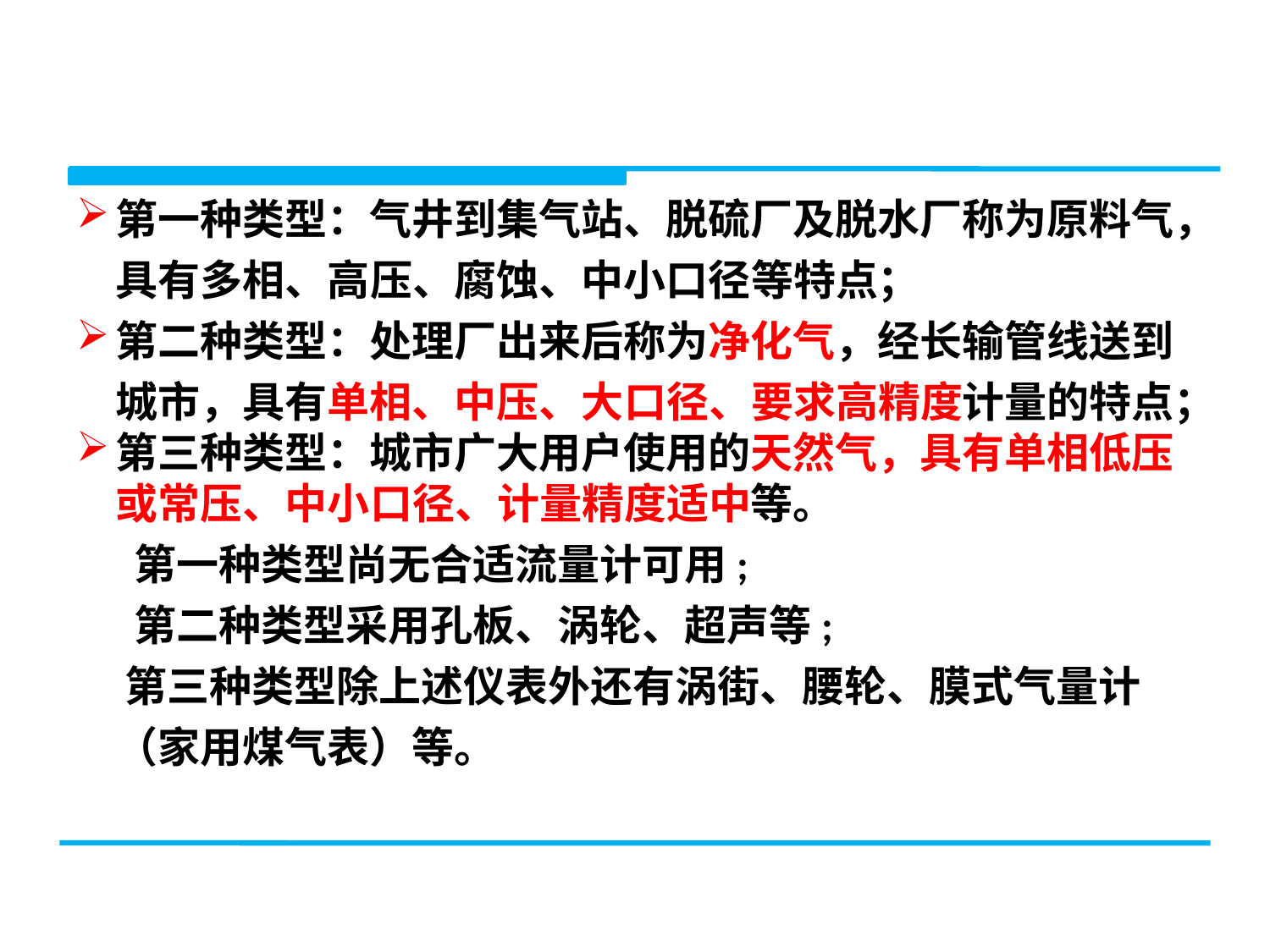

第一种类型：气井到集气站、脱硫厂及脱水厂称为原料气，具有多相、高压、腐蚀、中小口径等特点；
第二种类型：处理厂出来后称为净化气，经长输管线送到城市，具有单相、中压、大口径、要求高精度计量的特点；
第三种类型：城市广大用户使用的天然气，具有单相低压或常压、中小口径、计量精度适中等。
     第一种类型尚无合适流量计可用;
     第二种类型采用孔板、涡轮、超声等;
    第三种类型除上述仪表外还有涡街、腰轮、膜式气量计（家用煤气表）等。